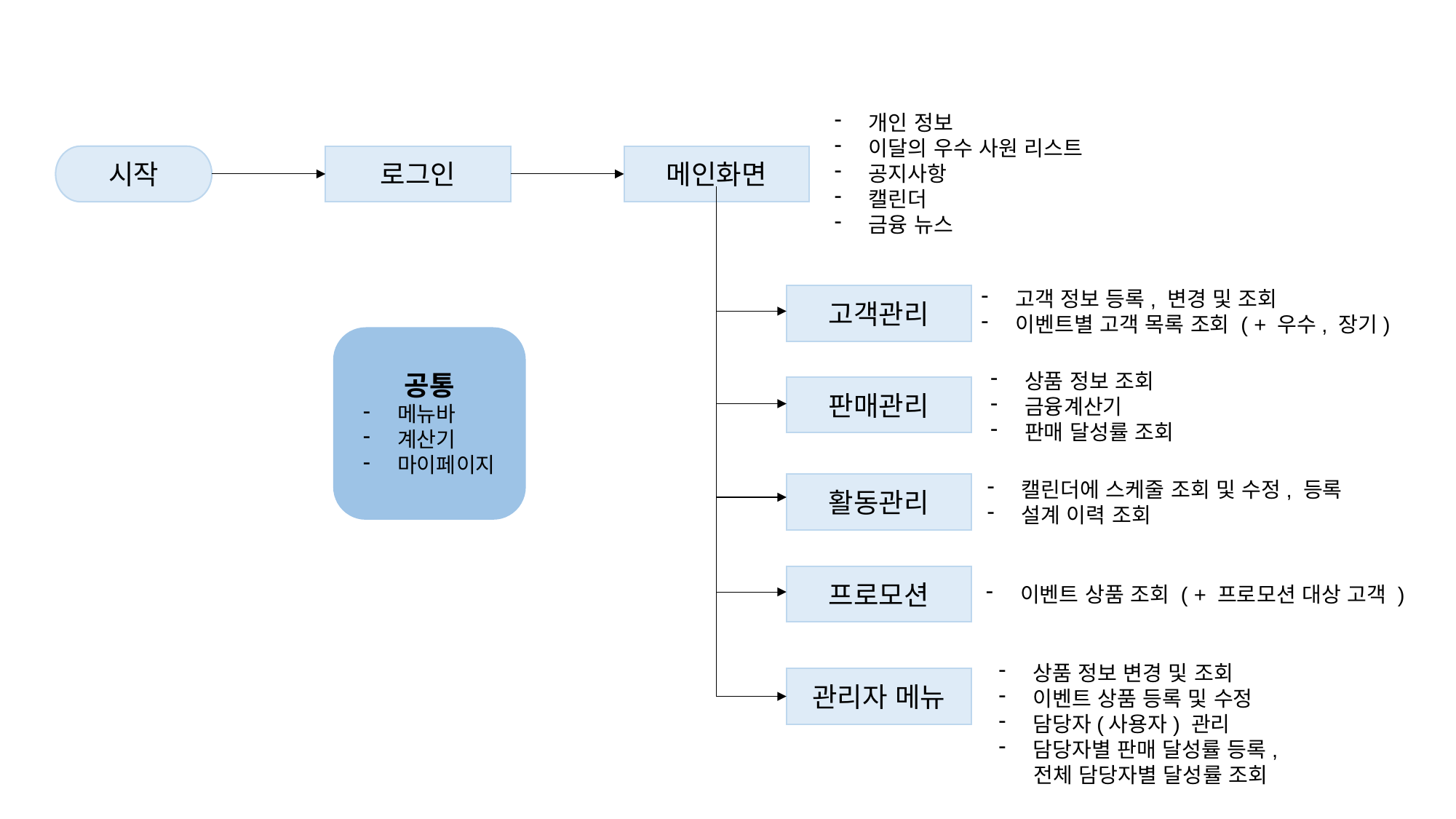

개인 정보
이달의 우수 사원 리스트
공지사항
캘린더
금융 뉴스
시작
로그인
메인화면
고객 정보 등록, 변경 및 조회
이벤트별 고객 목록 조회 ( + 우수, 장기)
고객관리

상품 정보 조회
금융계산기
판매 달성률 조회
공통
메뉴바
계산기
마이페이지
판매관리
캘린더에 스케줄 조회 및 수정, 등록
설계 이력 조회
활동관리
프로모션
이벤트 상품 조회 ( + 프로모션 대상 고객 )
상품 정보 변경 및 조회
이벤트 상품 등록 및 수정
담당자(사용자) 관리
담당자별 판매 달성률 등록,
     전체 담당자별 달성률 조회
관리자 메뉴